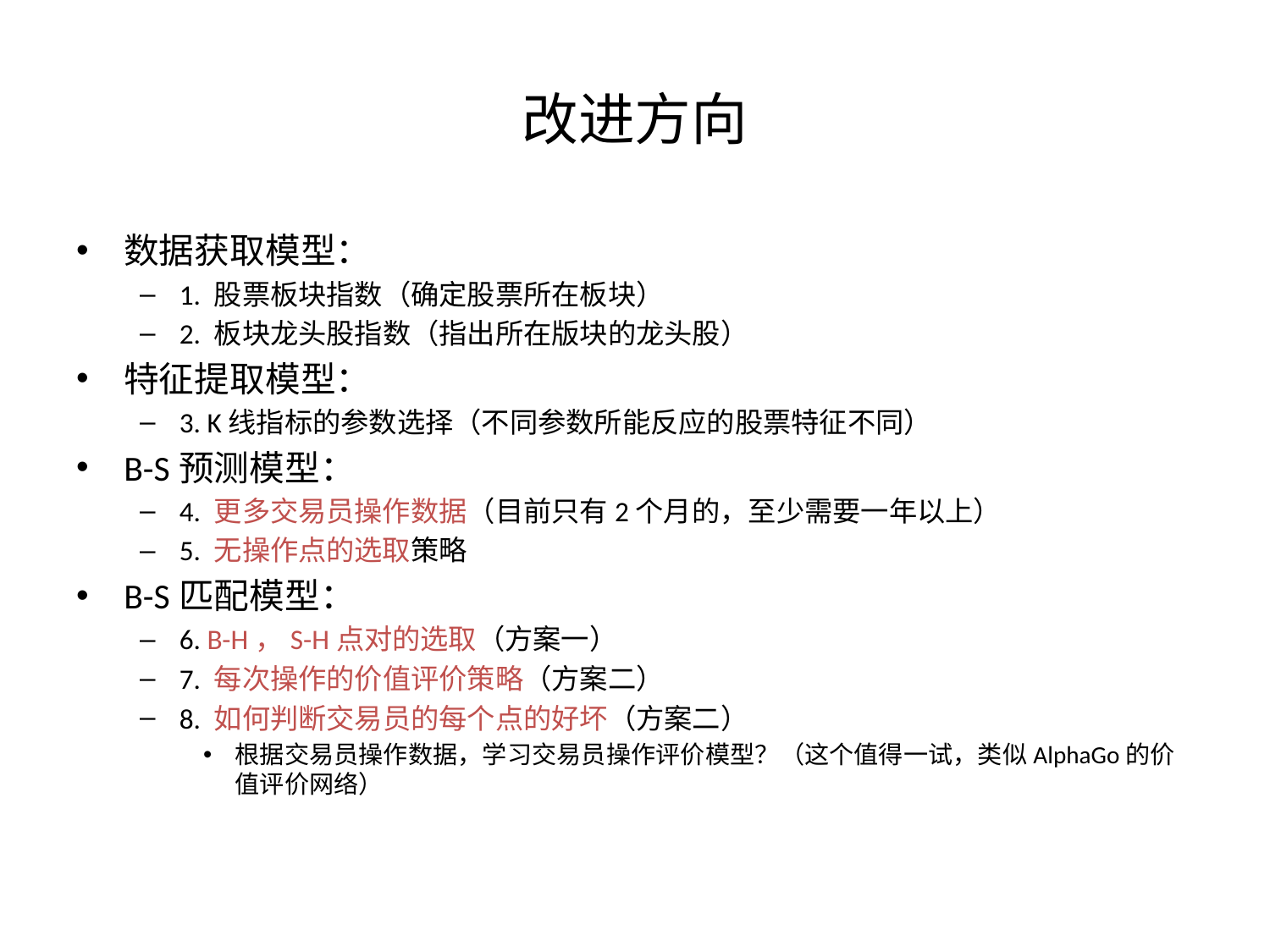

# 改进方向
数据获取模型：
1. 股票板块指数（确定股票所在板块）
2. 板块龙头股指数（指出所在版块的龙头股）
特征提取模型：
3. K线指标的参数选择（不同参数所能反应的股票特征不同）
B-S预测模型：
4. 更多交易员操作数据（目前只有2个月的，至少需要一年以上）
5. 无操作点的选取策略
B-S匹配模型：
6. B-H，S-H点对的选取（方案一）
7. 每次操作的价值评价策略（方案二）
8. 如何判断交易员的每个点的好坏（方案二）
根据交易员操作数据，学习交易员操作评价模型？（这个值得一试，类似AlphaGo的价值评价网络）